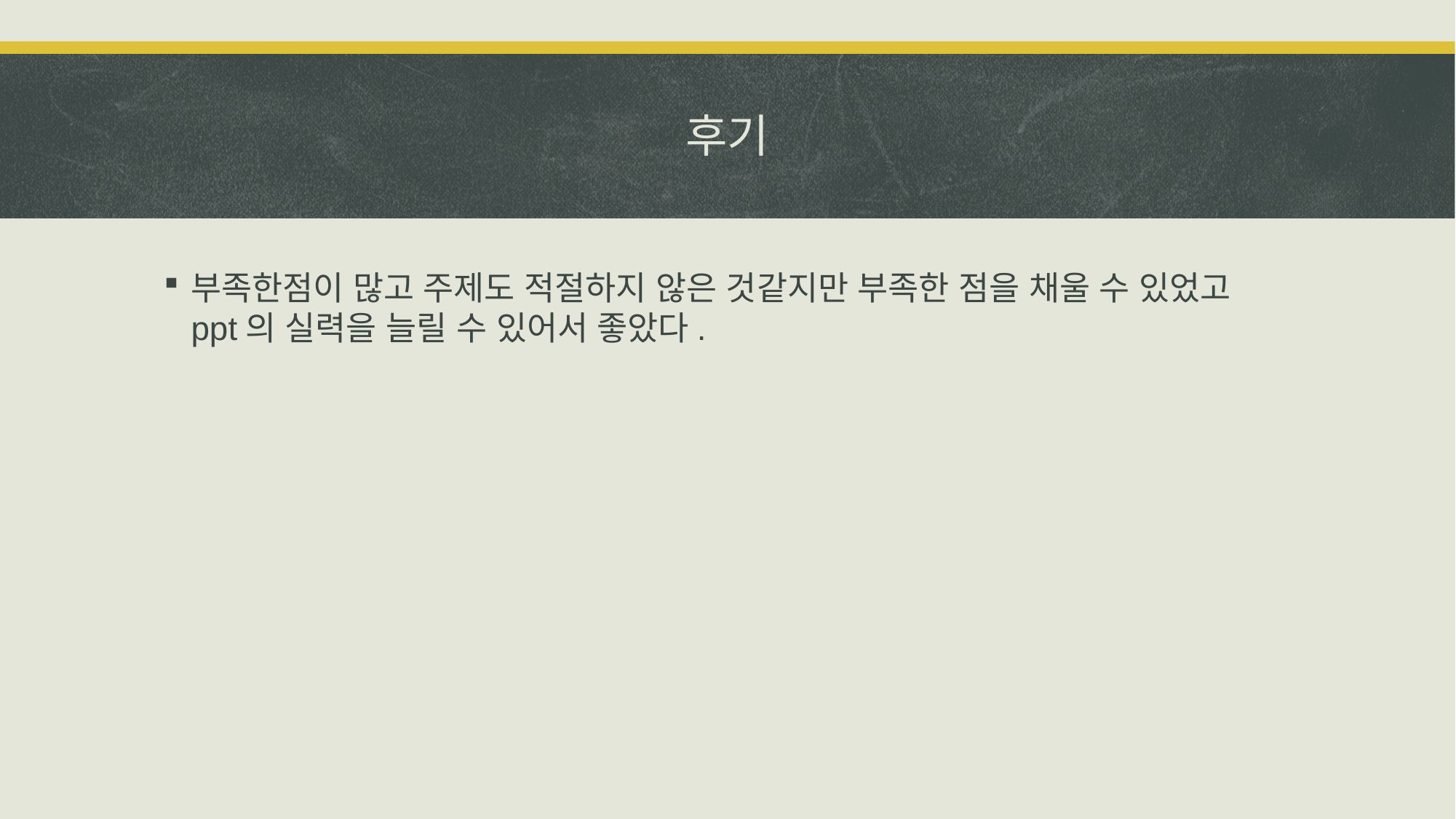

# 후기
부족한점이 많고 주제도 적절하지 않은 것같지만 부족한 점을 채울 수 있었고 ppt의 실력을 늘릴 수 있어서 좋았다.